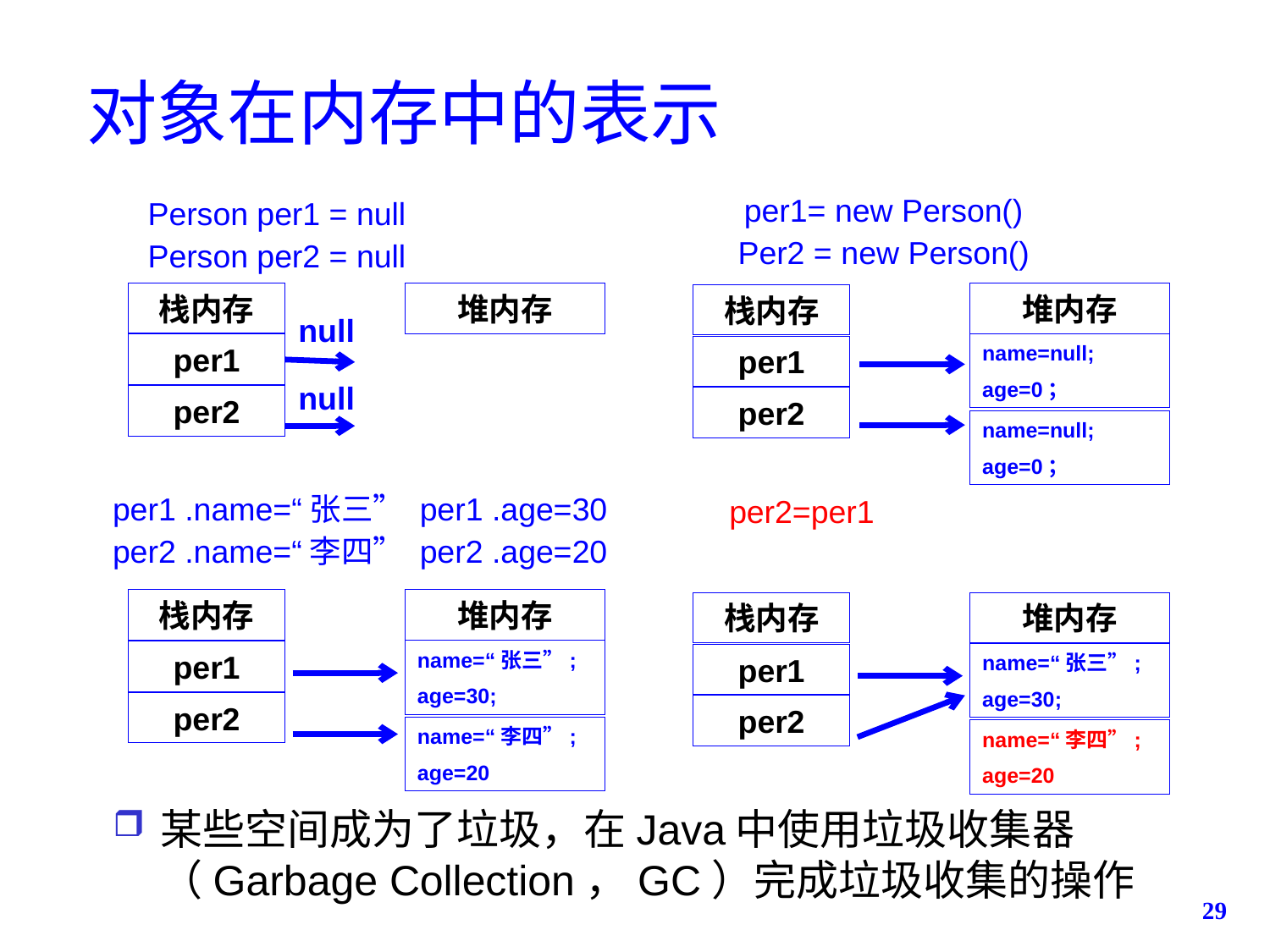

# 对象在内存中的表示
per1= new Person()
Per2 = new Person()
Person per1 = null
Person per2 = null
栈内存
堆内存
堆内存
栈内存
null
name=null;
age=0；
per1
per1
null
per2
per2
name=null;
age=0；
per1 .name=“张三” per1 .age=30
per2 .name=“李四” per2 .age=20
per2=per1
栈内存
堆内存
栈内存
堆内存
name=“张三”;
age=30;
per1
name=“张三”;
age=30;
per1
per2
per2
name=“李四”;
age=20
name=“李四”;
age=20
某些空间成为了垃圾，在Java中使用垃圾收集器（Garbage Collection，GC）完成垃圾收集的操作
29